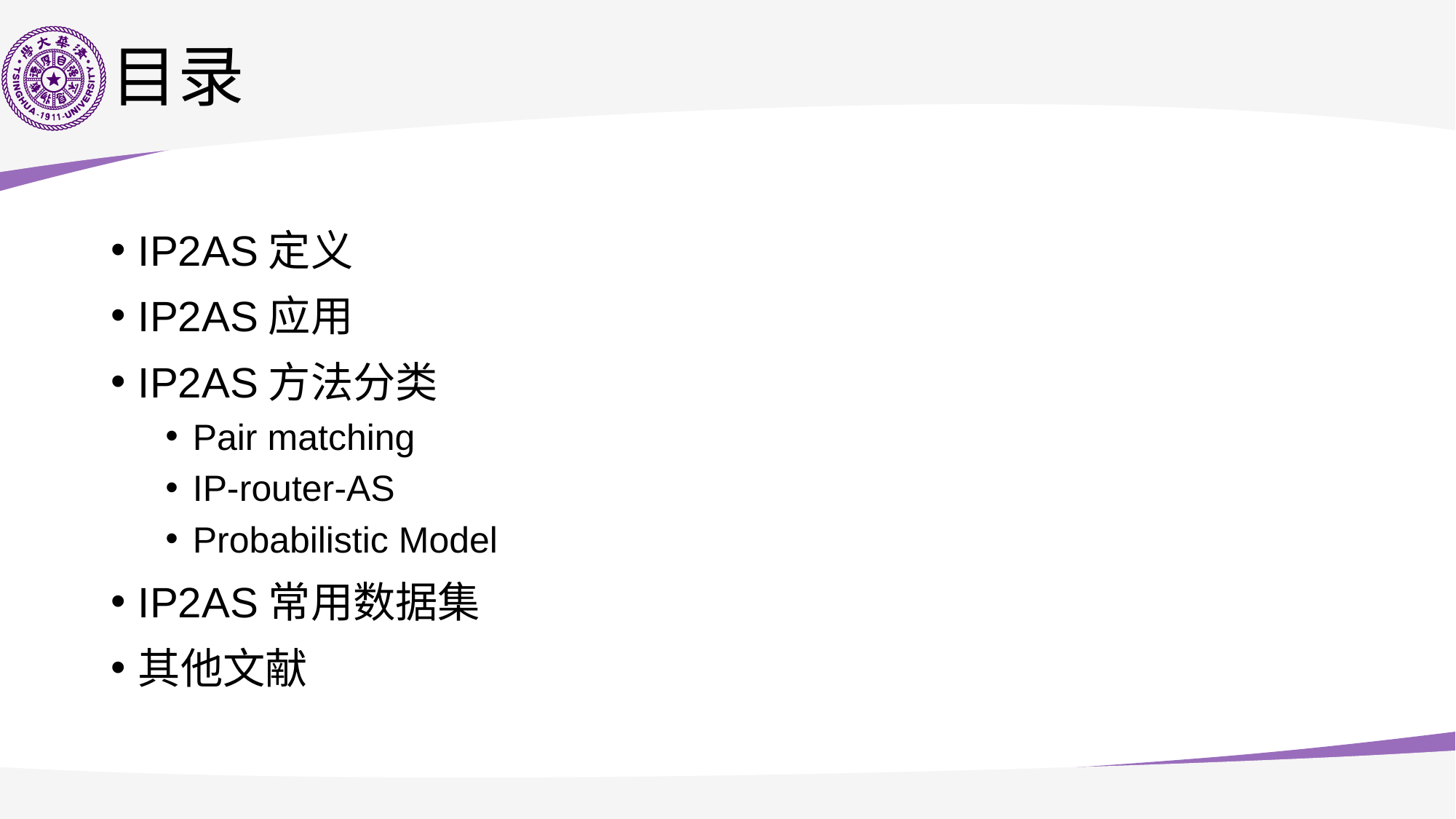

# 目录
IP2AS定义
IP2AS应用
IP2AS方法分类
Pair matching
IP-router-AS
Probabilistic Model
IP2AS常用数据集
其他文献